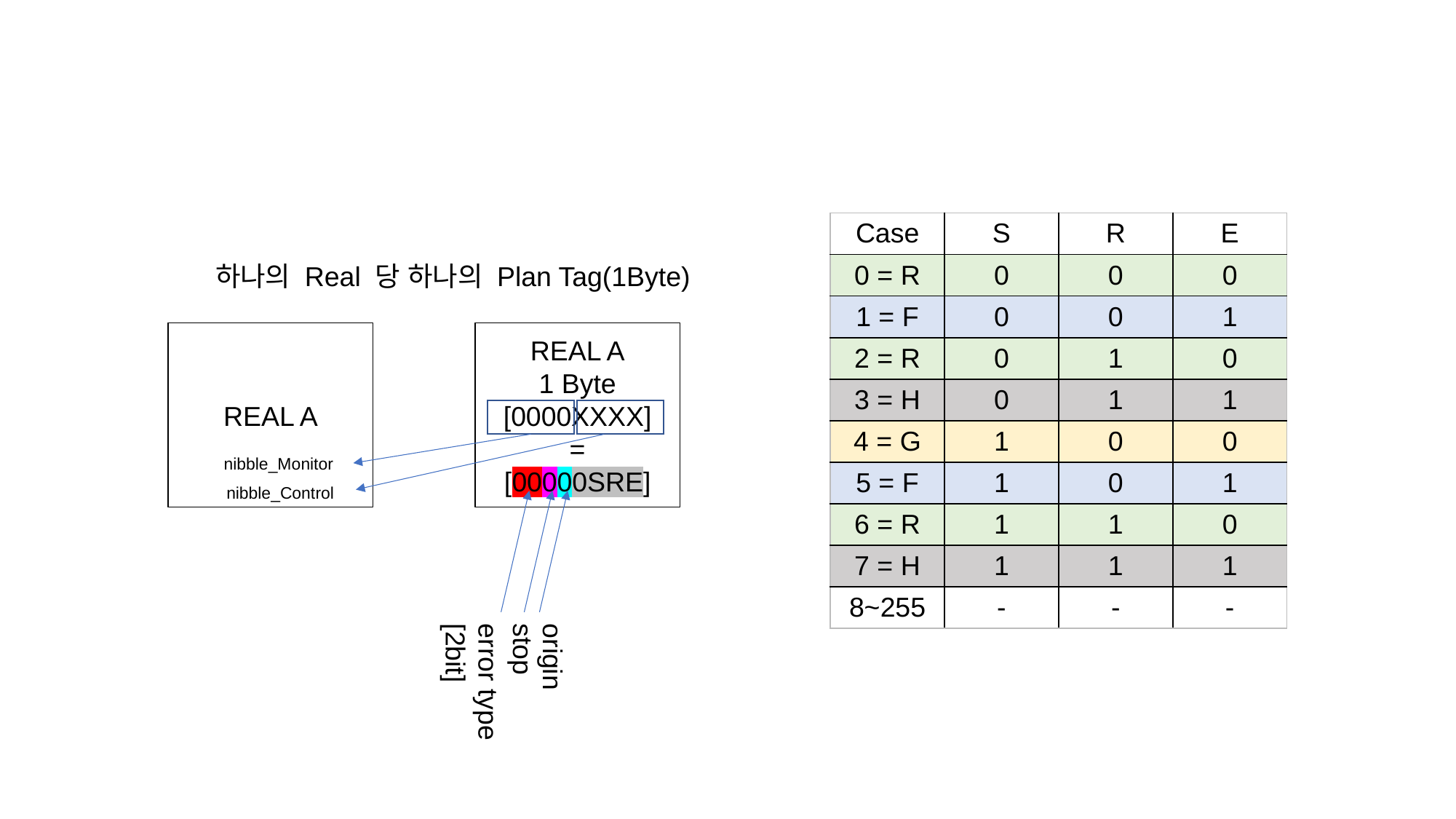

| Case | S | R | E |
| --- | --- | --- | --- |
| 0 = R | 0 | 0 | 0 |
| 1 = F | 0 | 0 | 1 |
| 2 = R | 0 | 1 | 0 |
| 3 = H | 0 | 1 | 1 |
| 4 = G | 1 | 0 | 0 |
| 5 = F | 1 | 0 | 1 |
| 6 = R | 1 | 1 | 0 |
| 7 = H | 1 | 1 | 1 |
| 8~255 | - | - | - |
하나의 Real 당 하나의 Plan Tag(1Byte)
REAL A
REAL A
1 Byte
[0000XXXX]
=
[00000SRE]

nibble_Monitor
nibble_Control
stop
origin
error type
[2bit]